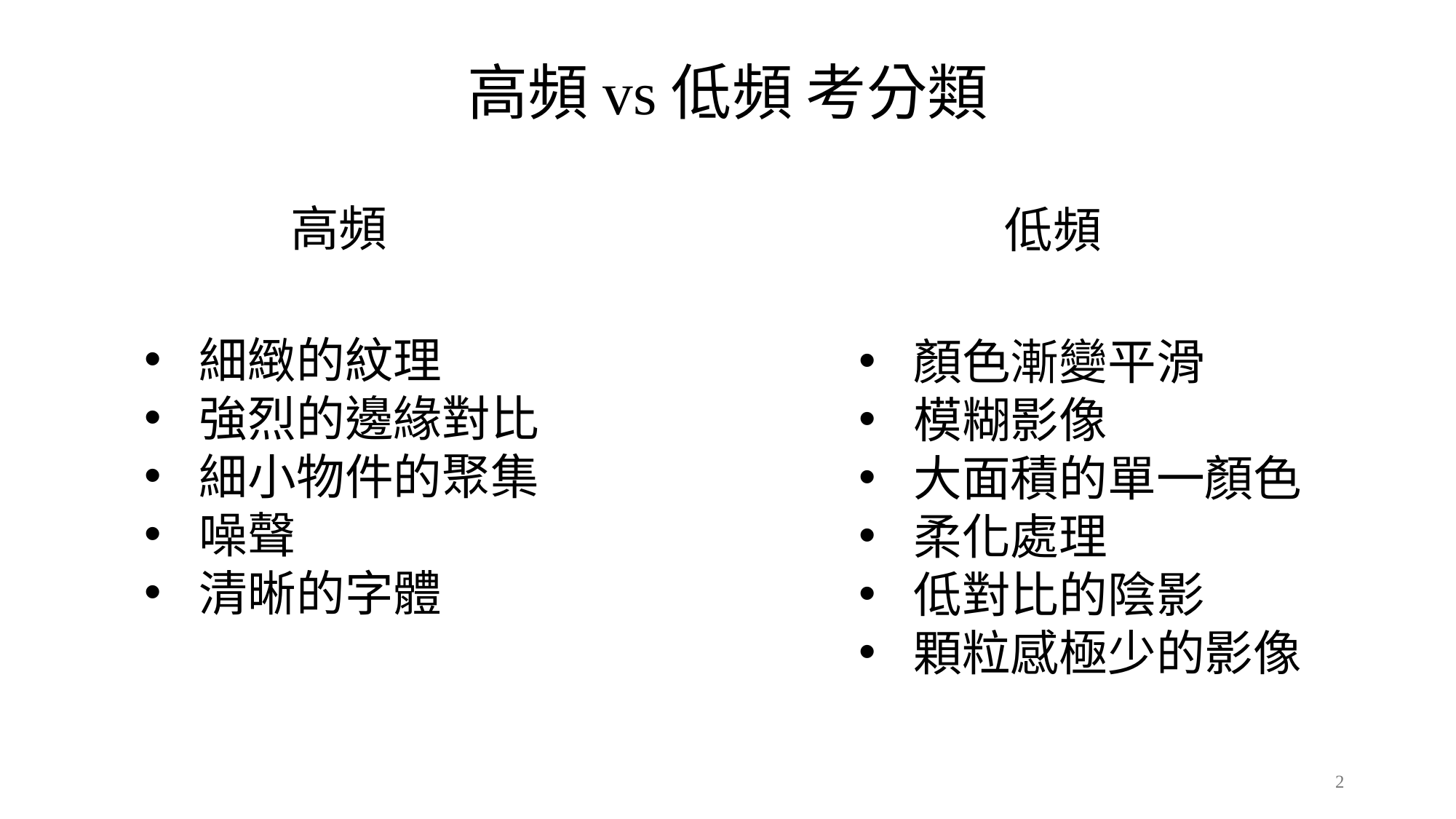

高頻vs低頻 考分類
高頻
低頻
細緻的紋理
強烈的邊緣對比
細小物件的聚集
噪聲
清晰的字體
顏色漸變平滑
模糊影像
大面積的單一顏色
柔化處理
低對比的陰影
顆粒感極少的影像
2